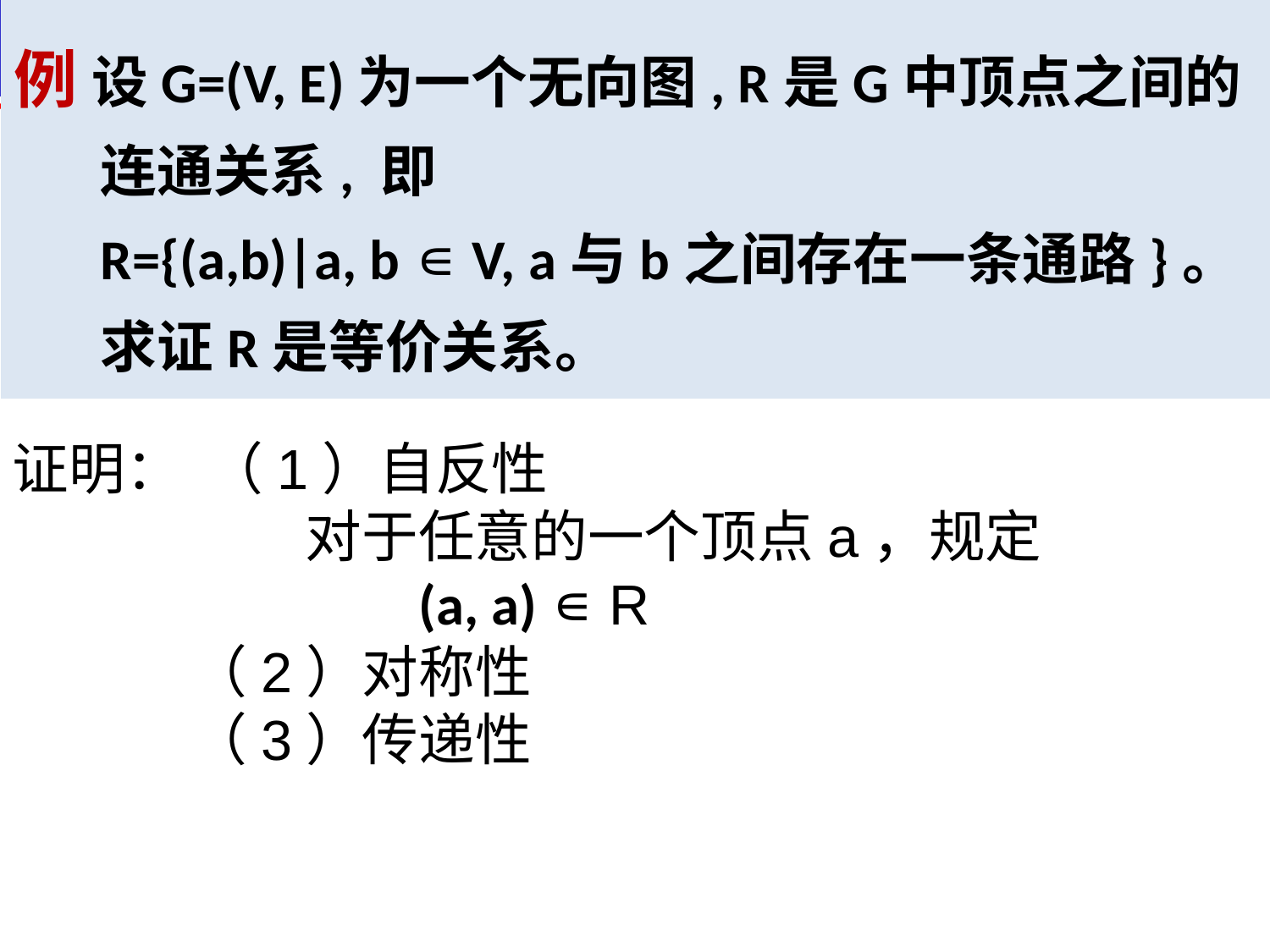

例 设G=(V, E)为一个无向图, R是G中顶点之间的连通关系, 即
R={(a,b)|a, b ∊ V, a与b之间存在一条通路}。
求证R是等价关系。
证明：  （1）自反性
                      对于任意的一个顶点a，规定
                                (a, a) ∊ R
             （2）对称性
             （3）传递性